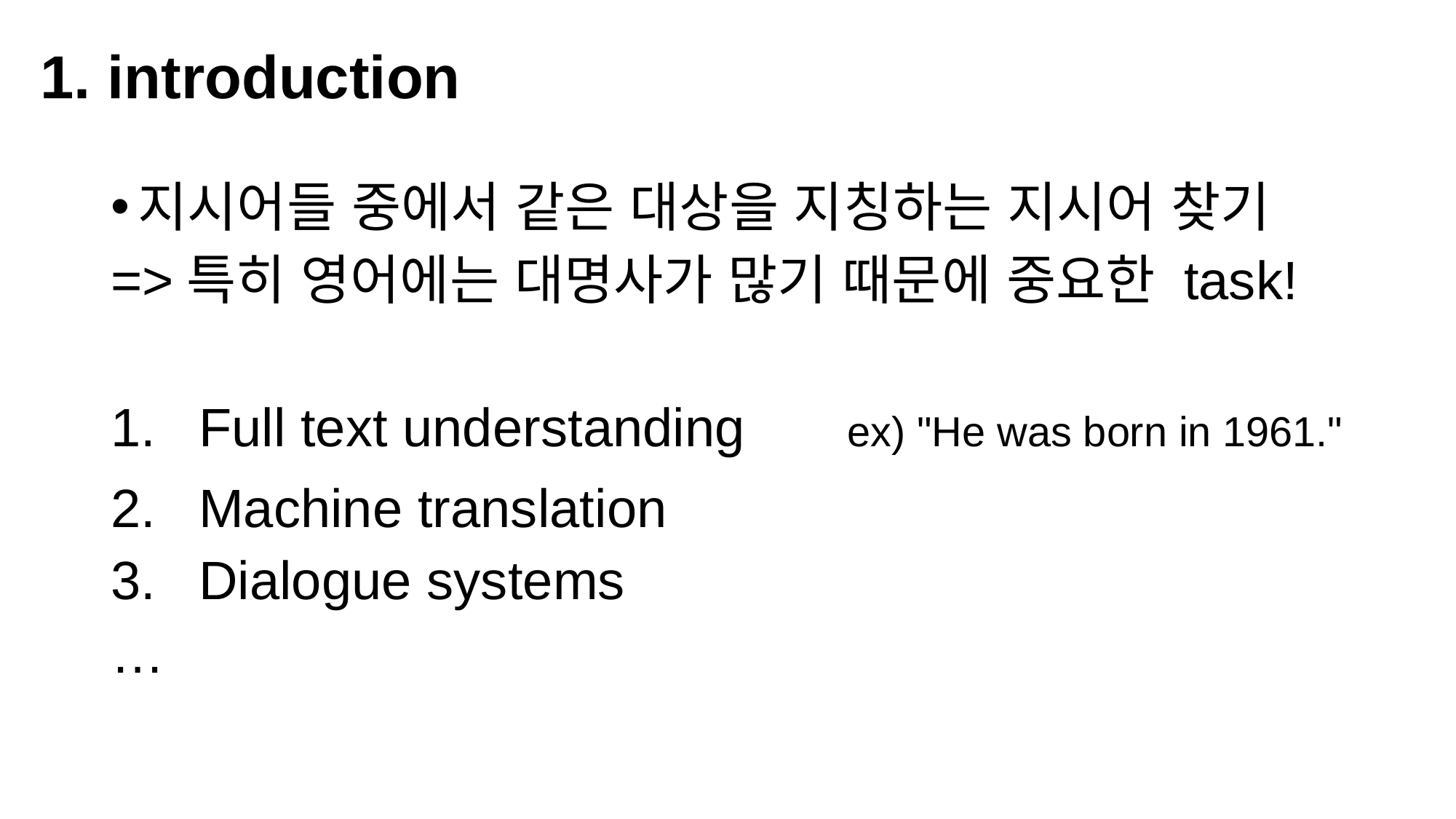

# 1. introduction
지시어들 중에서 같은 대상을 지칭하는 지시어 찾기
=>특히 영어에는 대명사가 많기 때문에 중요한 task!

Full text understanding 	ex) "He was born in 1961."
Machine translation
Dialogue systems
…